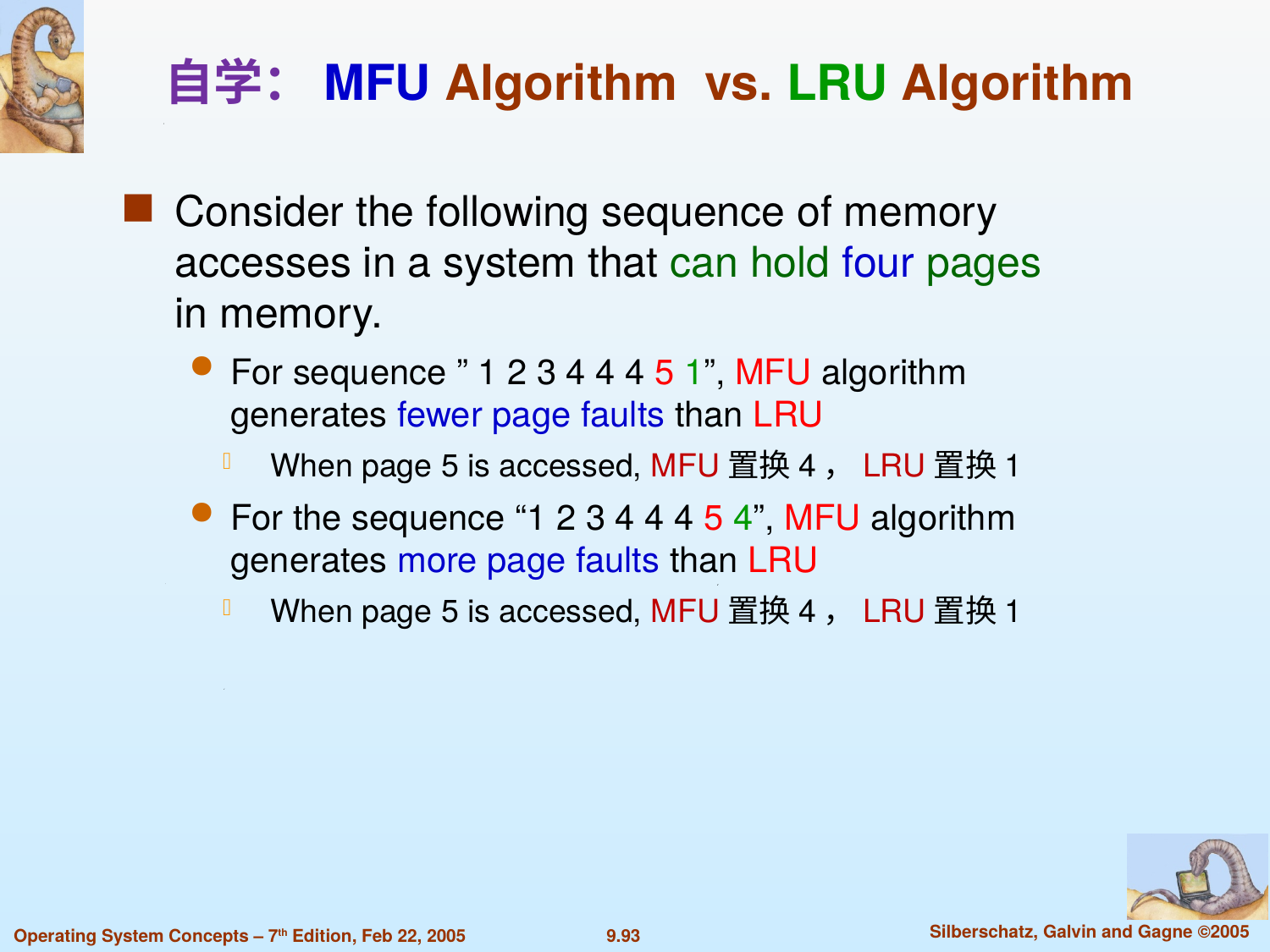

自学：MFU Algorithm  vs. LRU Algorithm
Consider the following sequence of memory accesses in a system that can hold four pages in memory.
For sequence ” 1 2 3 4 4 4 5 1”, MFU algorithm generates fewer page faults than LRU
When page 5 is accessed, MFU置换4，LRU置换1
For the sequence “1 2 3 4 4 4 5 4”, MFU algorithm generates more page faults than LRU
When page 5 is accessed, MFU置换4，LRU置换1